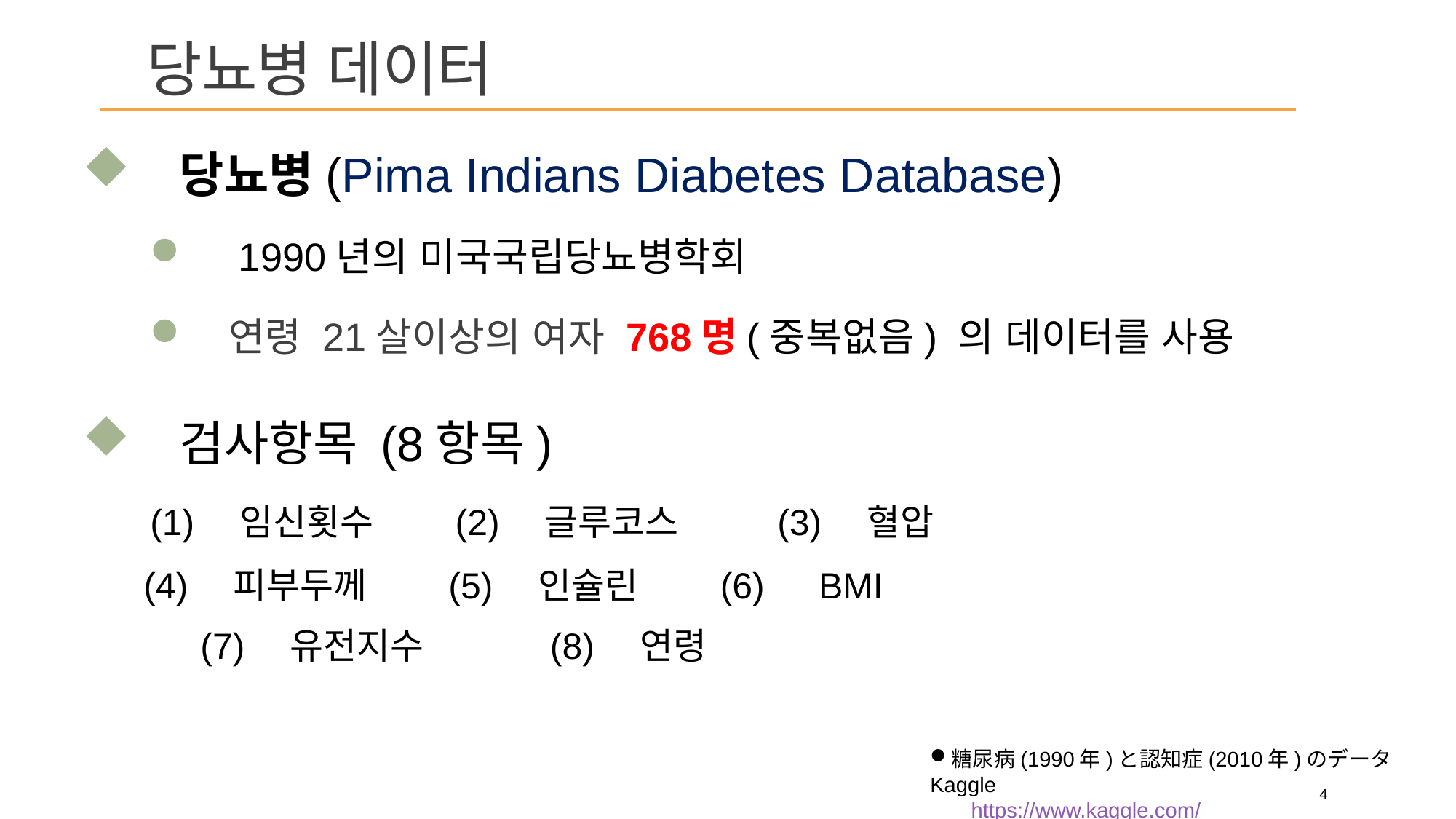

# 당뇨병 데이터
　당뇨병(Pima Indians Diabetes Database)
　1990년의 미국국립당뇨병학회
　연령 21살이상의 여자 768명(중복없음) 의 데이터를 사용
　검사항목 (8항목)
(1)　임신횟수　　(2)　글루코스	　　(3)　혈압
      (4)　피부두께　　(5)　인슐린　　(6)　BMI
　　　(7)　유전지수　　　 (8)　연령

糖尿病(1990年)と認知症(2010年)のデータ　Kaggle
 　 https://www.kaggle.com/
4